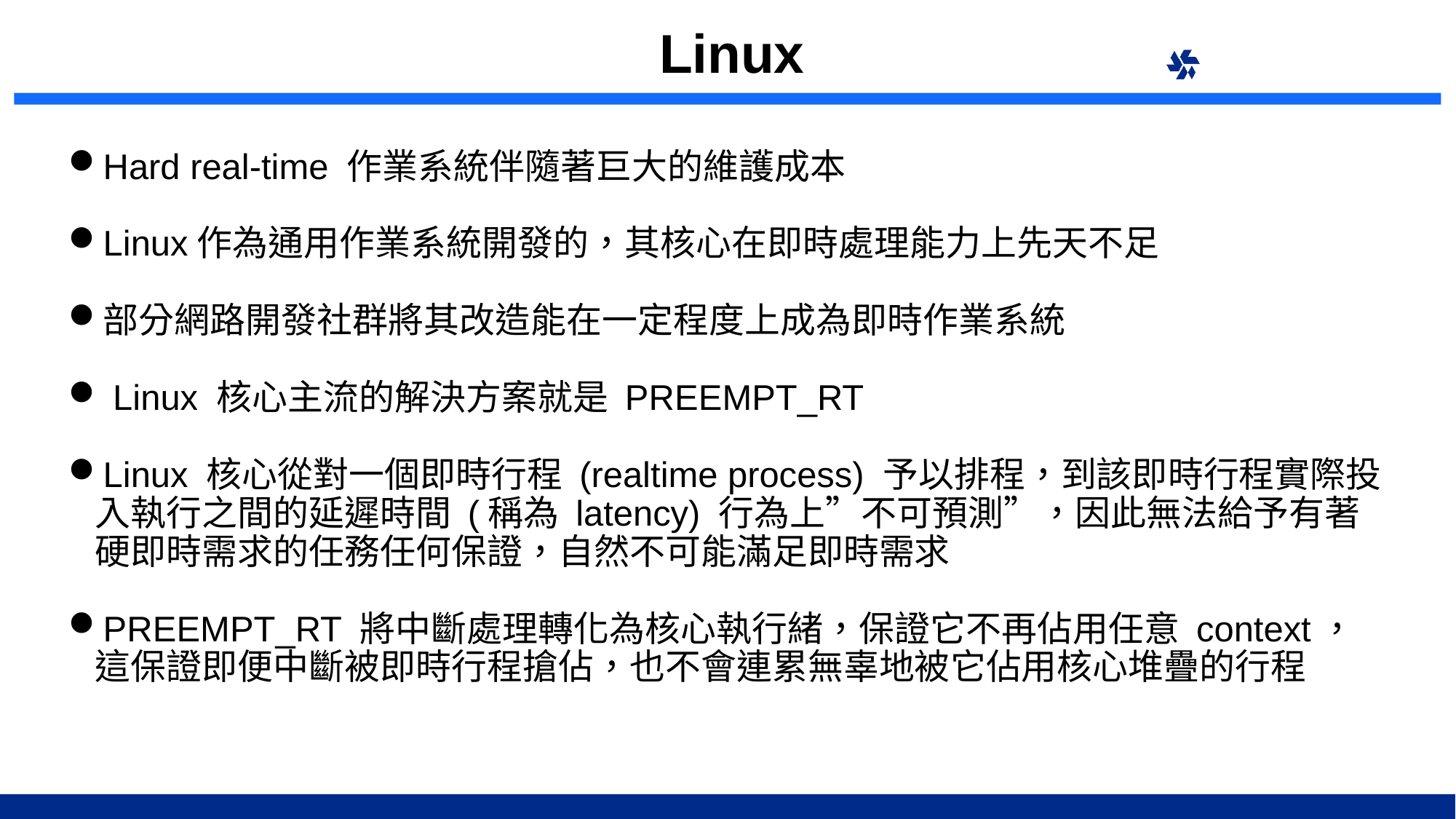

# Linux
Hard real-time 作業系統伴隨著巨大的維護成本

Linux作為通用作業系統開發的，其核心在即時處理能力上先天不足

部分網路開發社群將其改造能在一定程度上成為即時作業系統

 Linux 核心主流的解決方案就是 PREEMPT_RT

Linux 核心從對一個即時行程 (realtime process) 予以排程，到該即時行程實際投入執行之間的延遲時間 (稱為 latency) 行為上”不可預測”，因此無法給予有著硬即時需求的任務任何保證，自然不可能滿足即時需求

PREEMPT_RT 將中斷處理轉化為核心執行緒，保證它不再佔用任意 context，這保證即便中斷被即時行程搶佔，也不會連累無辜地被它佔用核心堆疊的行程